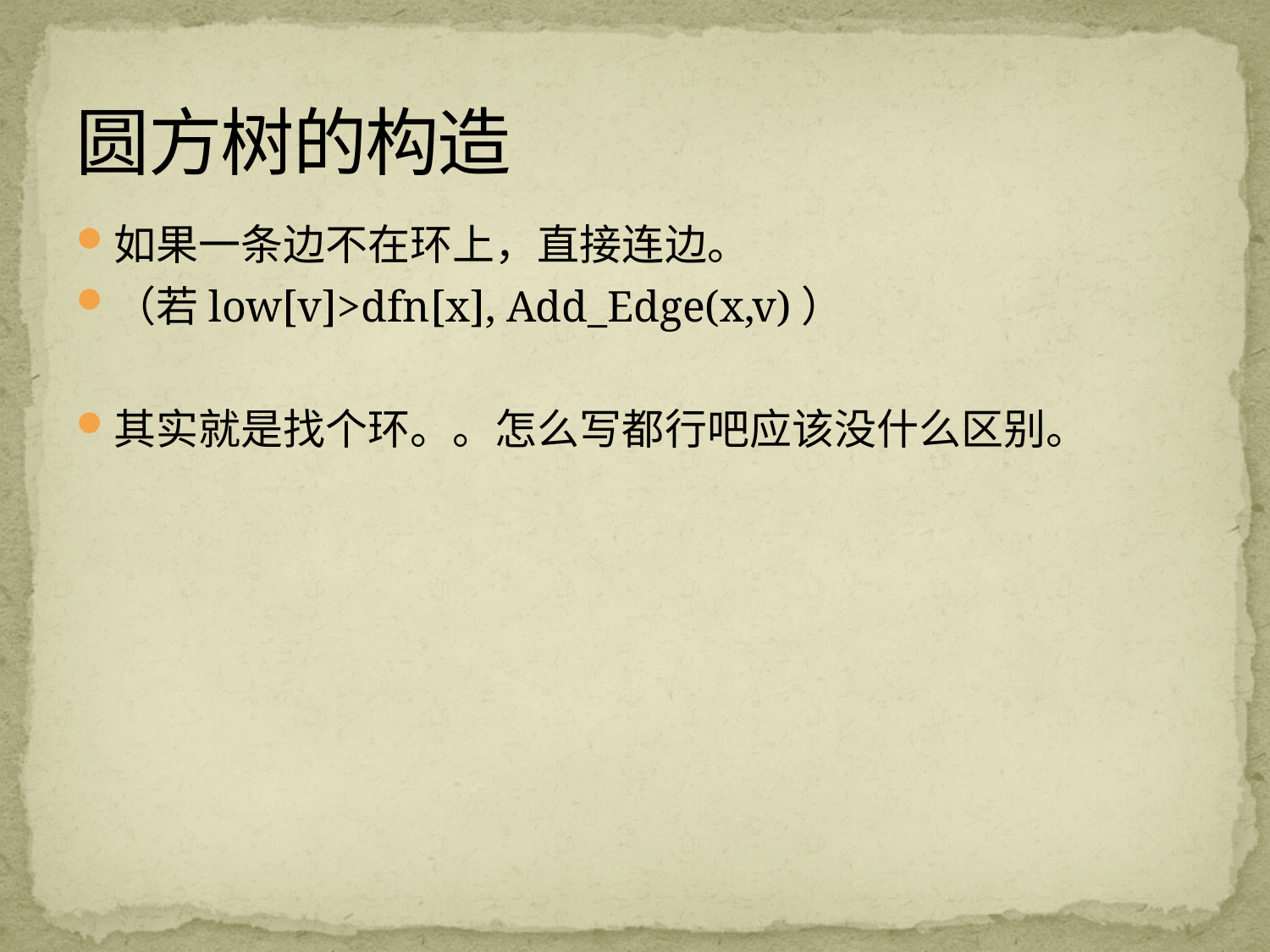

# 圆方树的构造
如果一条边不在环上，直接连边。
（若low[v]>dfn[x], Add_Edge(x,v)）

其实就是找个环。。怎么写都行吧应该没什么区别。